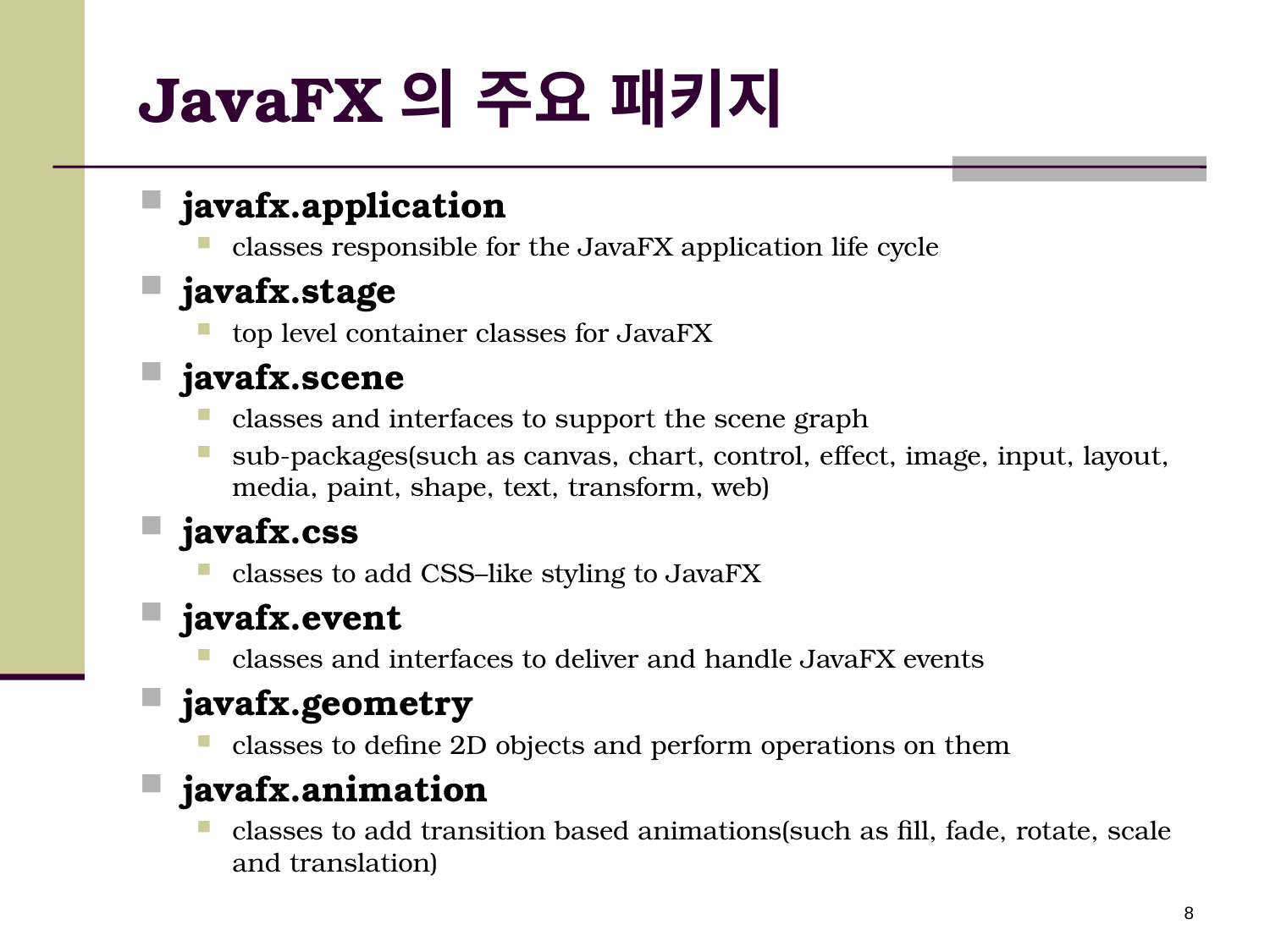

# JavaFX의 주요 패키지
javafx.application
classes responsible for the JavaFX application life cycle
javafx.stage
top level container classes for JavaFX
javafx.scene
classes and interfaces to support the scene graph
sub-packages(such as canvas, chart, control, effect, image, input, layout, media, paint, shape, text, transform, web)
javafx.css
classes to add CSS–like styling to JavaFX
javafx.event
classes and interfaces to deliver and handle JavaFX events
javafx.geometry
classes to define 2D objects and perform operations on them
javafx.animation
classes to add transition based animations(such as fill, fade, rotate, scale and translation)
8